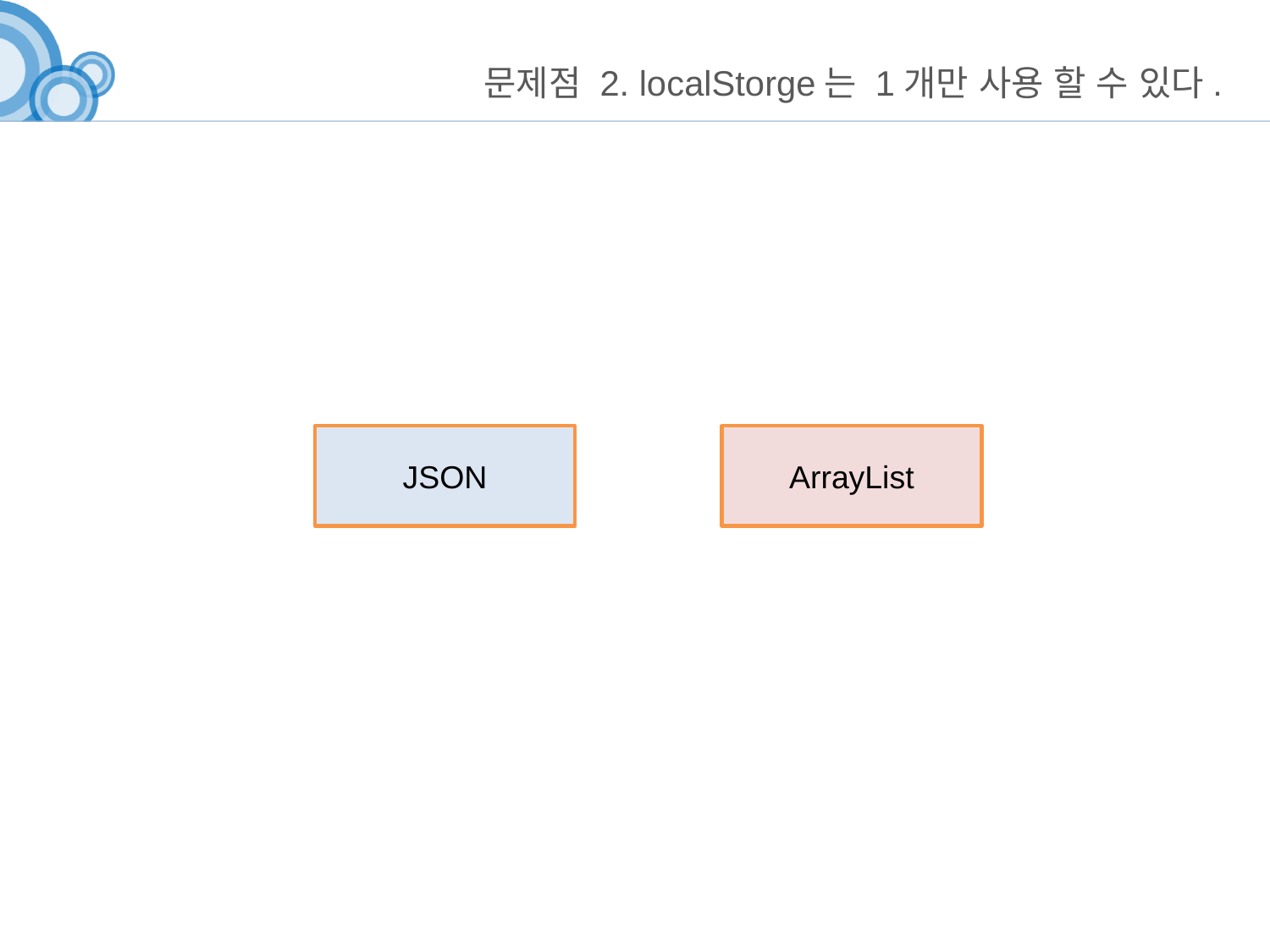

# 문제점 2. localStorge는 1개만 사용 할 수 있다.
JSON
ArrayList